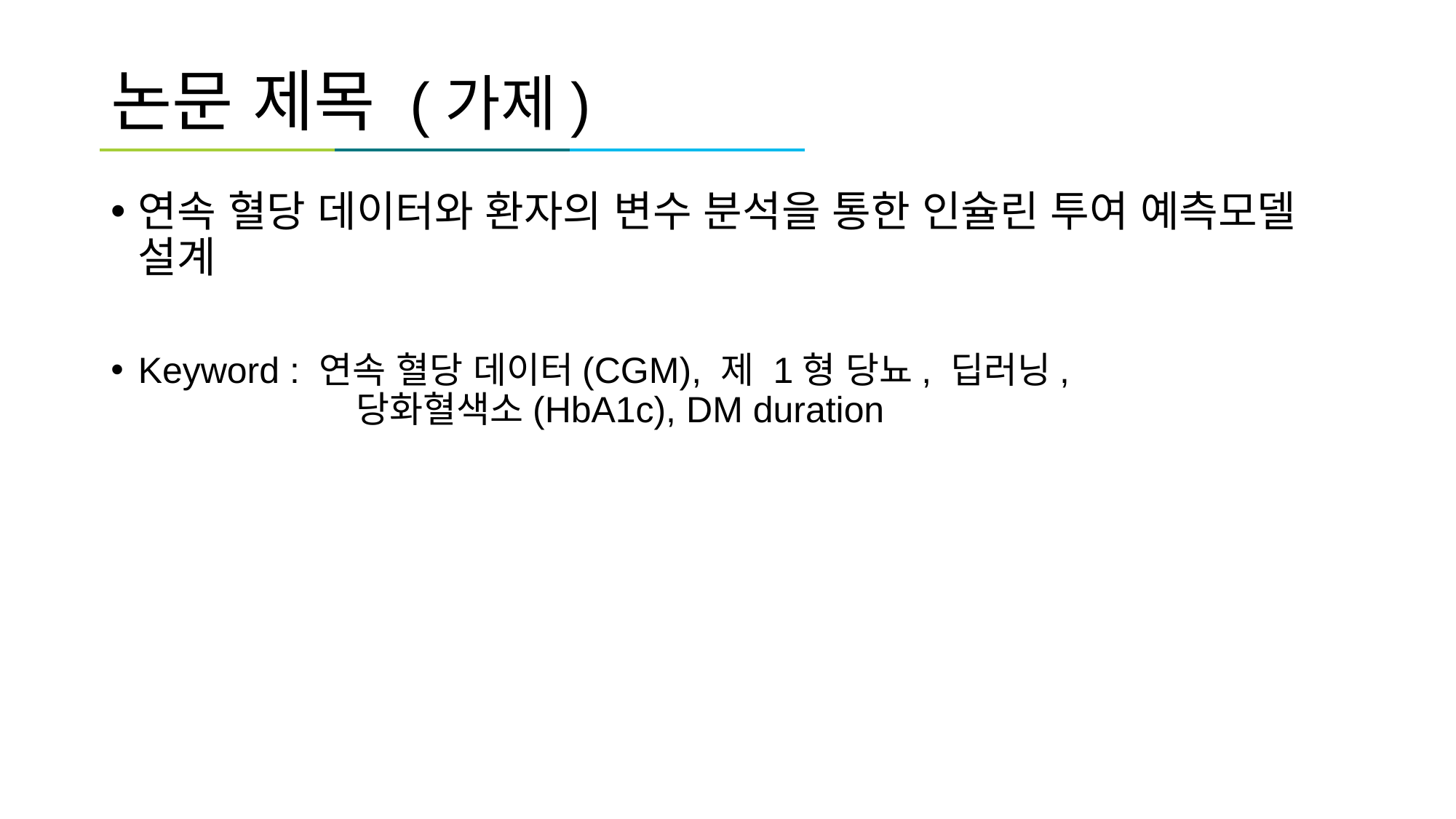

# 논문 제목 (가제)
연속 혈당 데이터와 환자의 변수 분석을 통한 인슐린 투여 예측모델 설계

Keyword : 연속 혈당 데이터(CGM), 제 1형 당뇨, 딥러닝,
		당화혈색소(HbA1c), DM duration